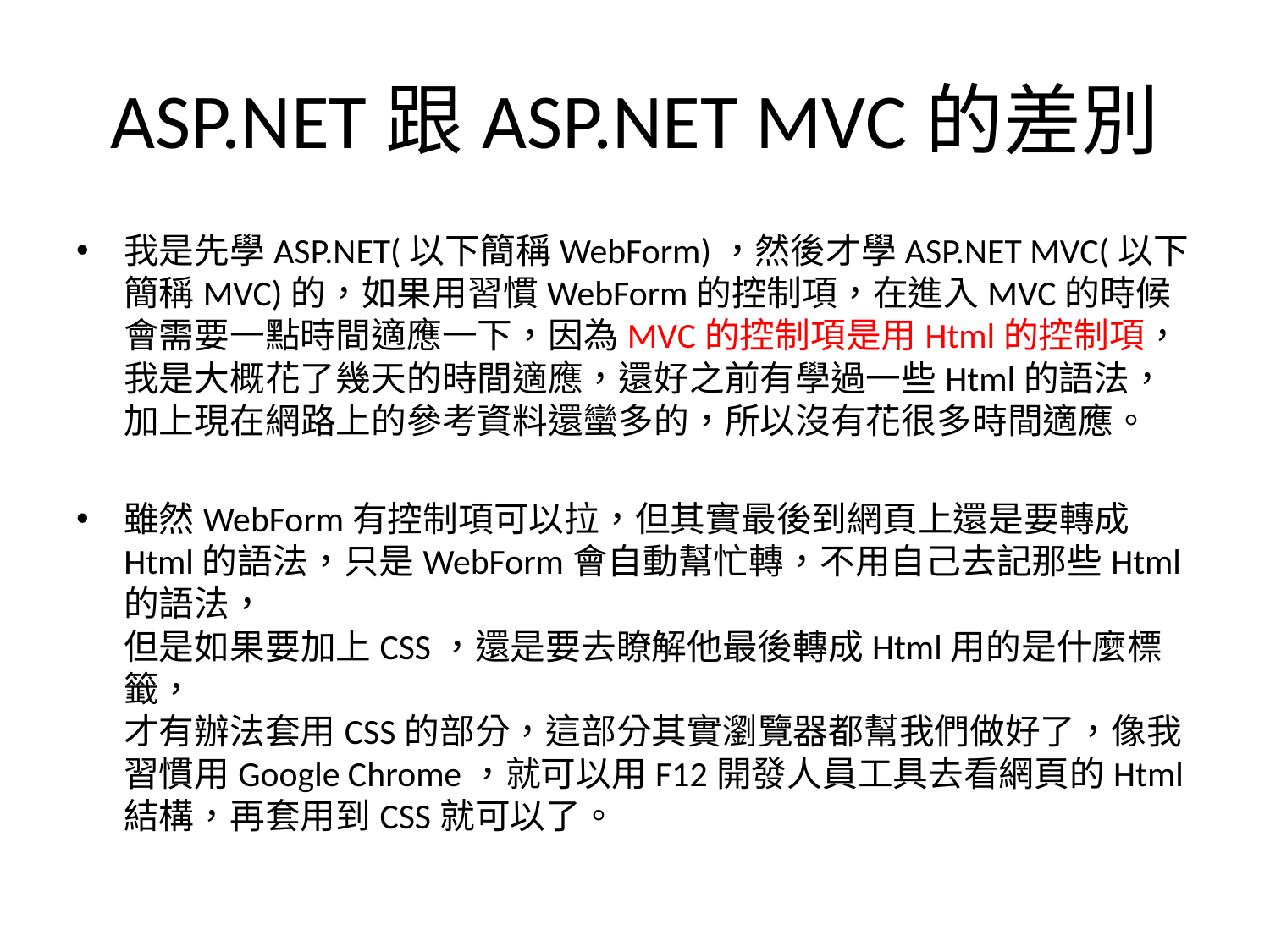

# ASP.NET跟ASP.NET MVC的差別
我是先學ASP.NET(以下簡稱WebForm)，然後才學ASP.NET MVC(以下簡稱MVC)的，如果用習慣WebForm的控制項，在進入MVC的時候會需要一點時間適應一下，因為MVC的控制項是用Html的控制項，我是大概花了幾天的時間適應，還好之前有學過一些Html的語法，加上現在網路上的參考資料還蠻多的，所以沒有花很多時間適應。

雖然WebForm有控制項可以拉，但其實最後到網頁上還是要轉成Html的語法，只是WebForm會自動幫忙轉，不用自己去記那些Html的語法，
但是如果要加上CSS，還是要去瞭解他最後轉成Html用的是什麼標籤，
才有辦法套用CSS的部分，這部分其實瀏覽器都幫我們做好了，像我習慣用Google Chrome，就可以用F12開發人員工具去看網頁的Html結構，再套用到CSS就可以了。